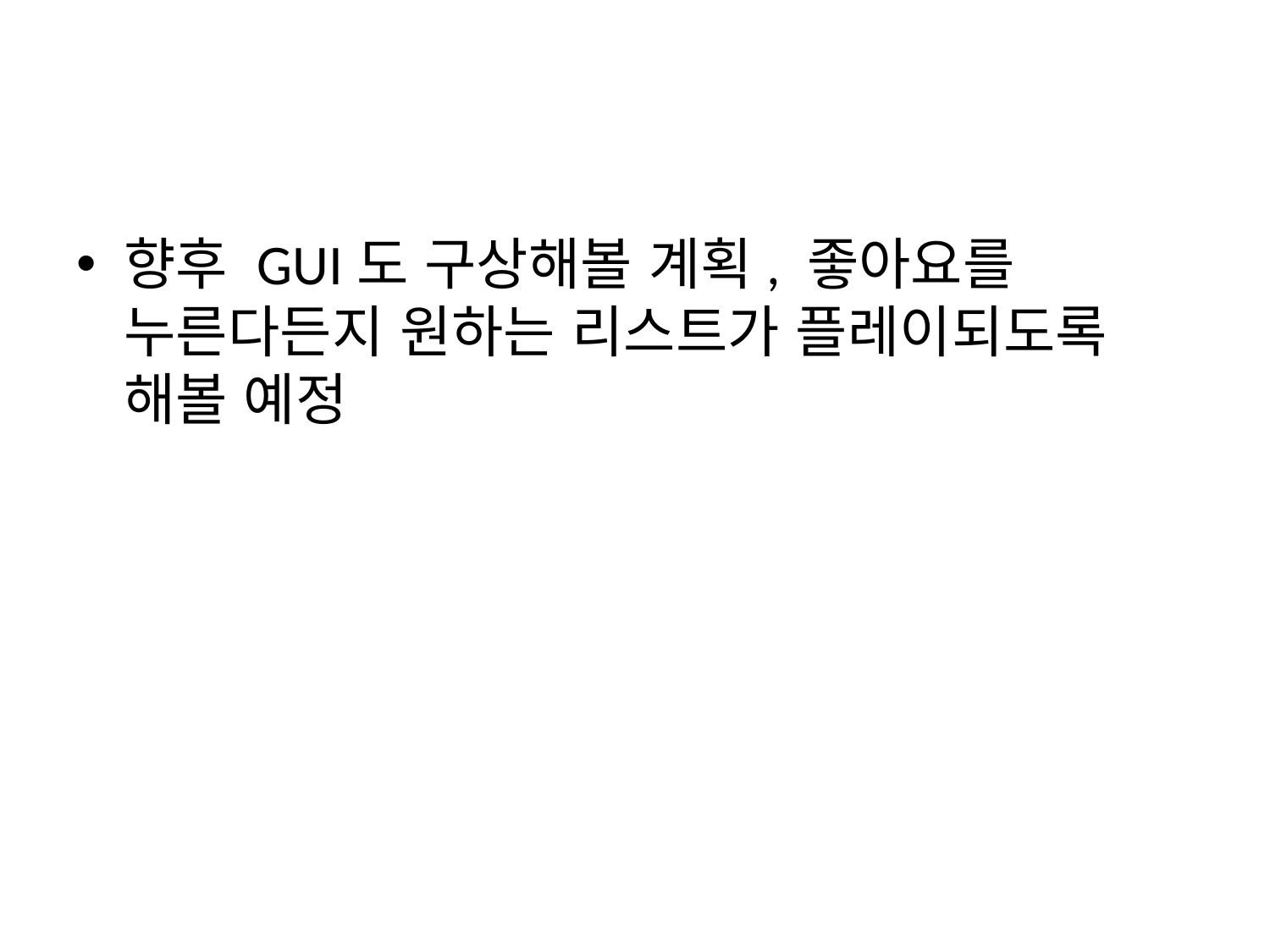

#
향후 GUI도 구상해볼 계획, 좋아요를 누른다든지 원하는 리스트가 플레이되도록 해볼 예정